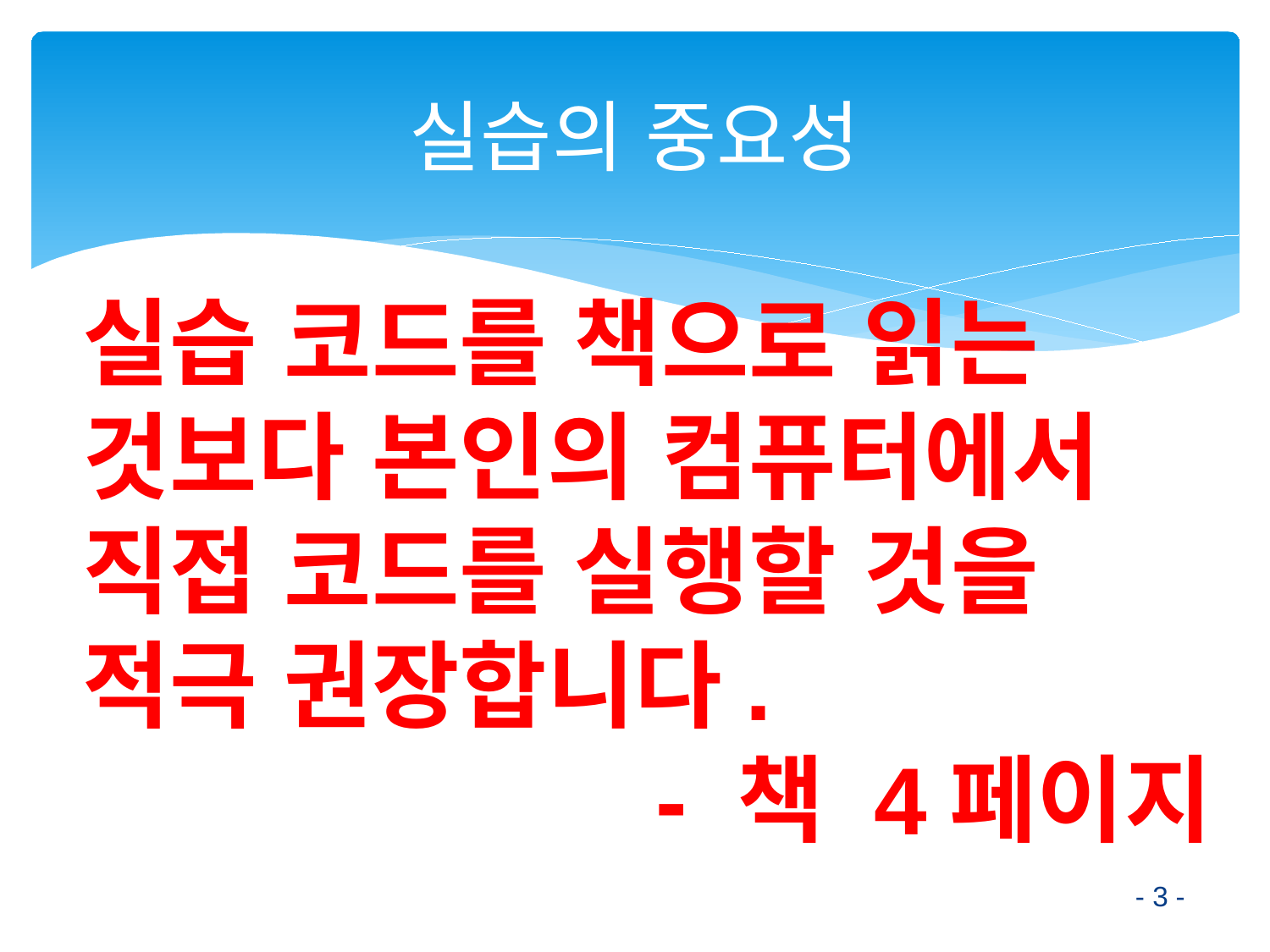

# 실습의 중요성
실습 코드를 책으로 읽는
것보다 본인의 컴퓨터에서 직접 코드를 실행할 것을
적극 권장합니다.
- 책 4페이지
- 3 -